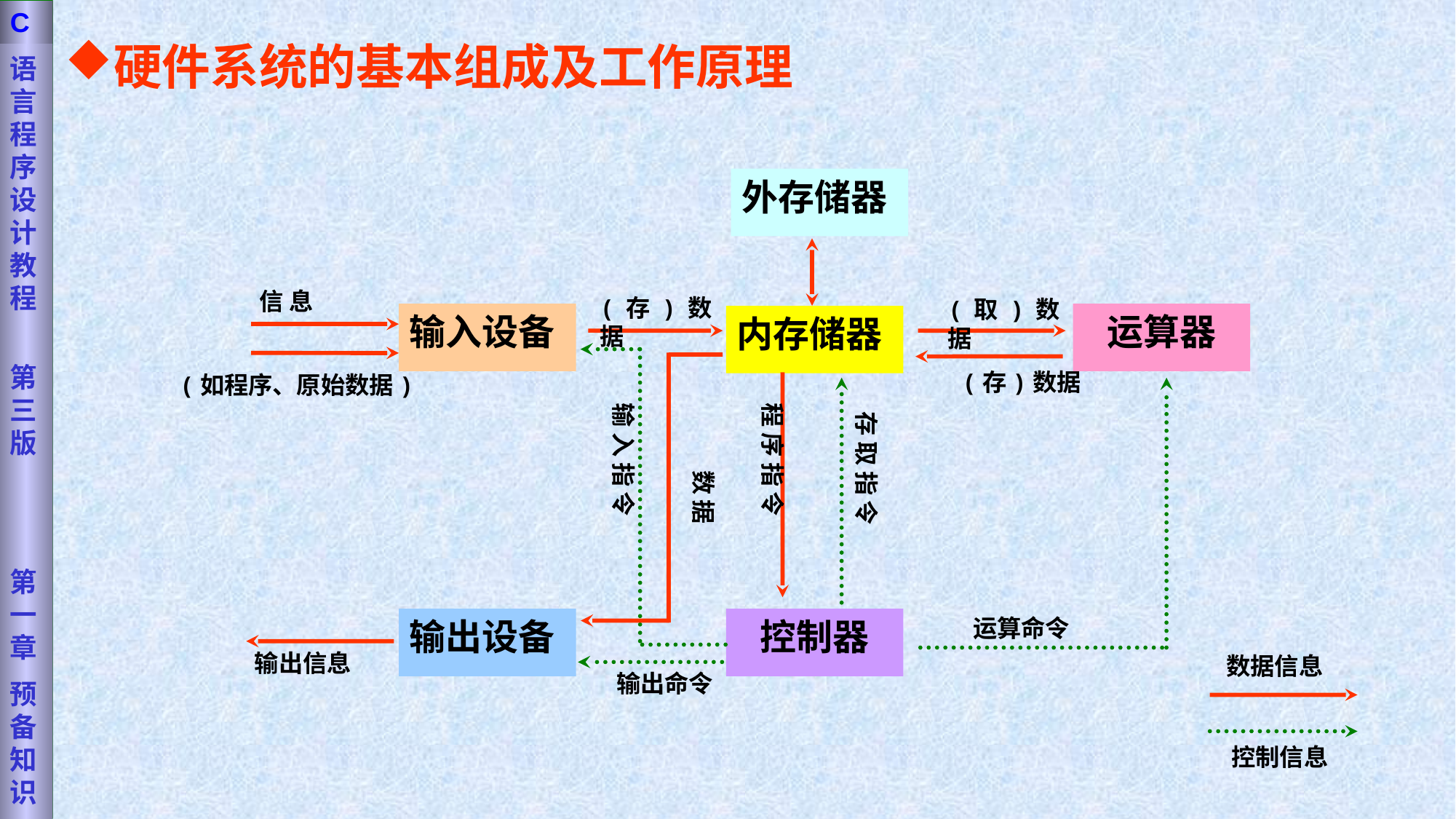

语言程序设计教程
第三版

第一章
预备知识
C
硬件系统的基本组成及工作原理
外存储器

信 息
(存)数据
(取)数据
运算器
内存储器

(存)数据
(如程序、原始数据)

输 入 指 令
程 序 指 令
存 取 指 令
数 据
运算命令
输出设备
控制器

输出信息
数据信息

输出命令

控制信息
输入设备